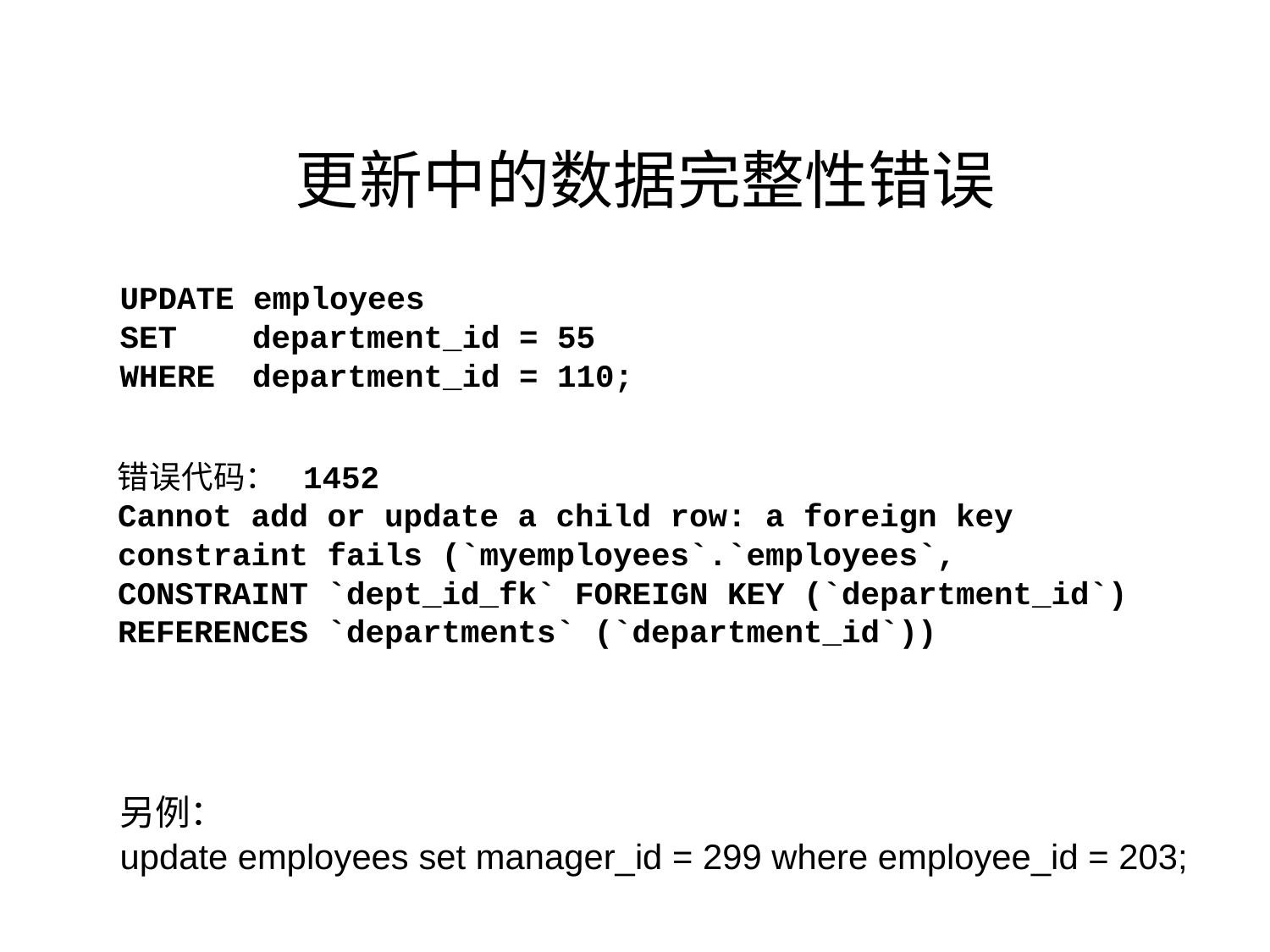

更新中的数据完整性错误
UPDATE employees
SET department_id = 55
WHERE department_id = 110;
错误代码： 1452
Cannot add or update a child row: a foreign key
constraint fails (`myemployees`.`employees`,
CONSTRAINT `dept_id_fk` FOREIGN KEY (`department_id`)
REFERENCES `departments` (`department_id`))
另例：
update employees set manager_id = 299 where employee_id = 203;